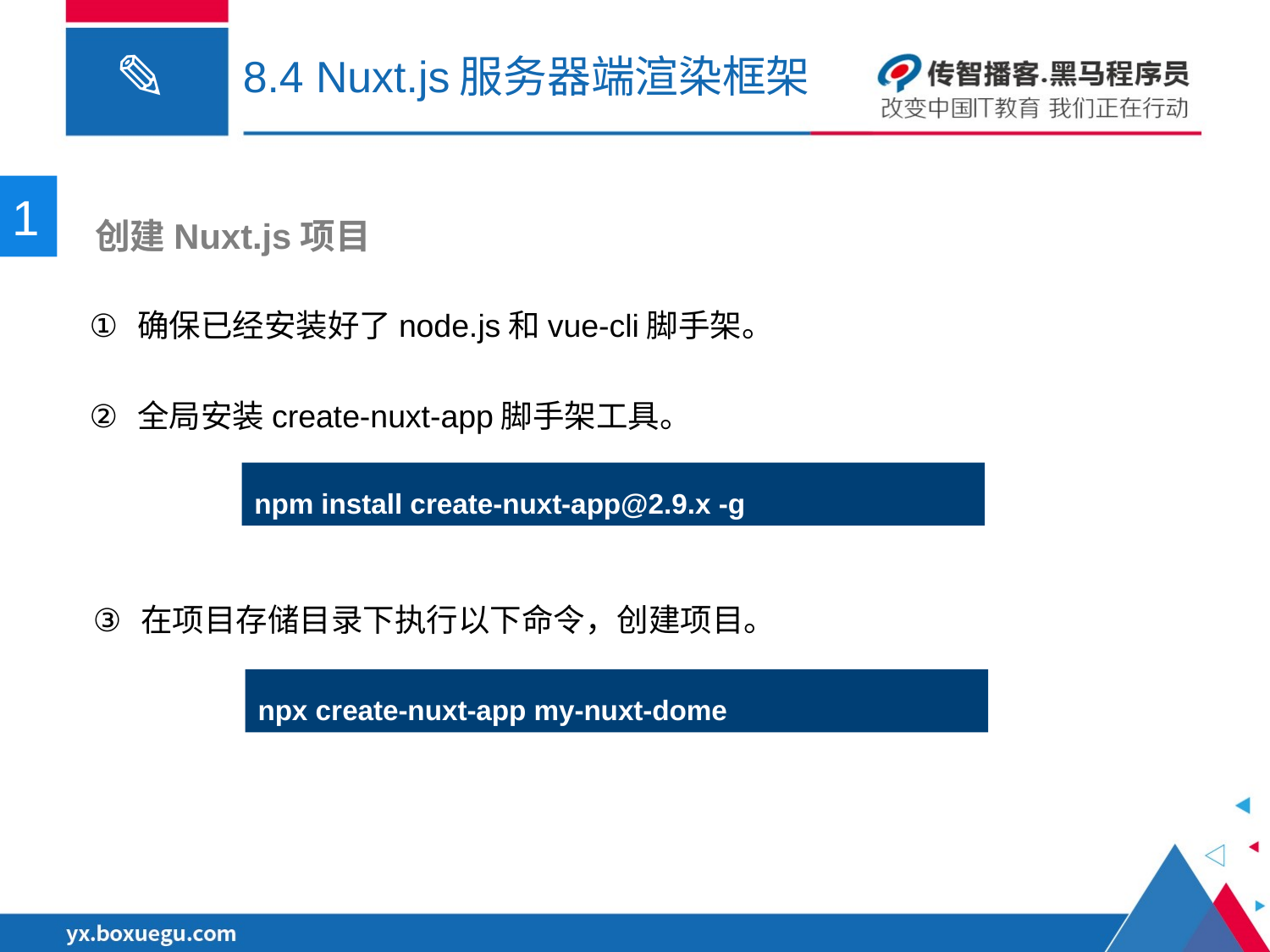

# 8.4 Nuxt.js服务器端渲染框架

1
  创建Nuxt.js项目
确保已经安装好了node.js和vue-cli脚手架。
全局安装create-nuxt-app脚手架工具。
npm install create-nuxt-app@2.9.x -g
在项目存储目录下执行以下命令，创建项目。
npx create-nuxt-app my-nuxt-dome